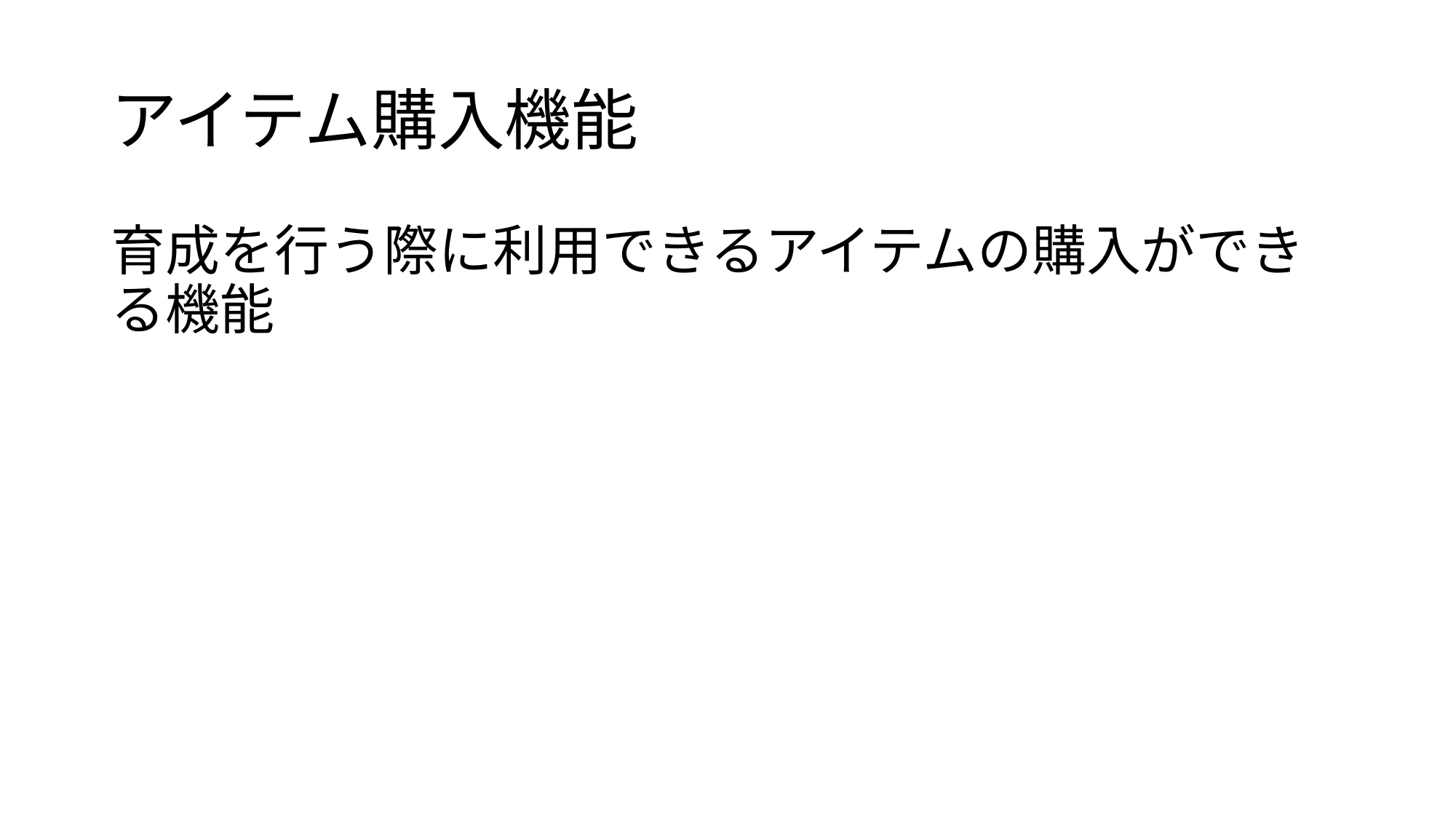

# アイテム購入機能
育成を行う際に利用できるアイテムの購入ができる機能